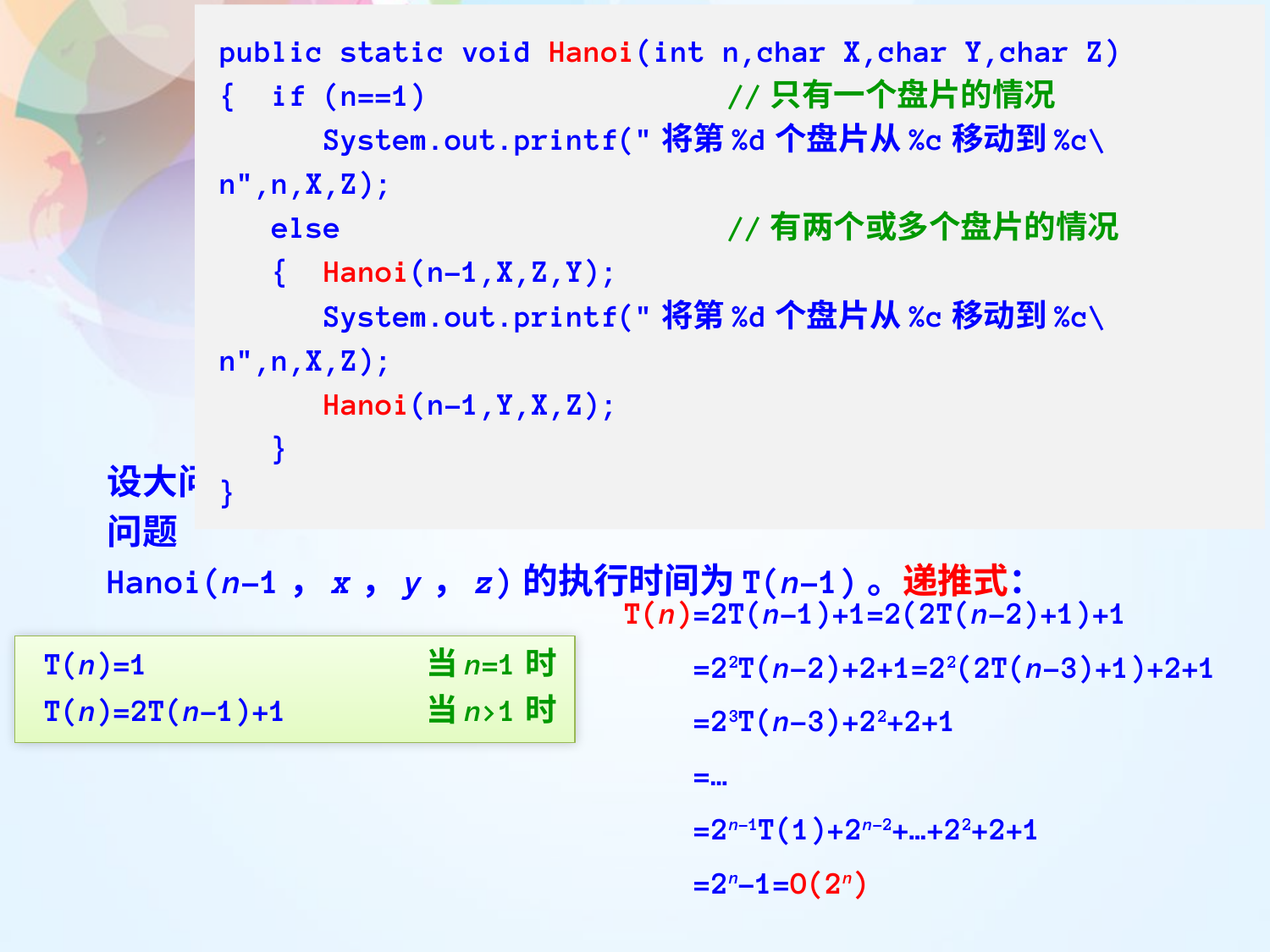

public static void Hanoi(int n,char X,char Y,char Z)
{  if (n==1)			//只有一个盘片的情况
      System.out.printf("将第%d个盘片从%c移动到%c\n",n,X,Z);
   else				//有两个或多个盘片的情况
   {  Hanoi(n-1,X,Z,Y);
      System.out.printf("将第%d个盘片从%c移动到%c\n",n,X,Z);
      Hanoi(n-1,Y,X,Z);
   }
}
设大问题Hanoi(n，x，y，z)的执行时间为T(n)，则小问题
Hanoi(n-1，x，y，z)的执行时间为T(n-1)。递推式：
T(n)=2T(n-1)+1=2(2T(n-2)+1)+1
    =22T(n-2)+2+1=22(2T(n-3)+1)+2+1
    =23T(n-3)+22+2+1
    =…
    =2n-1T(1)+2n-2+…+22+2+1
    =2n-1=O(2n)
T(n)=1			当n=1时
T(n)=2T(n-1)+1		当n>1时